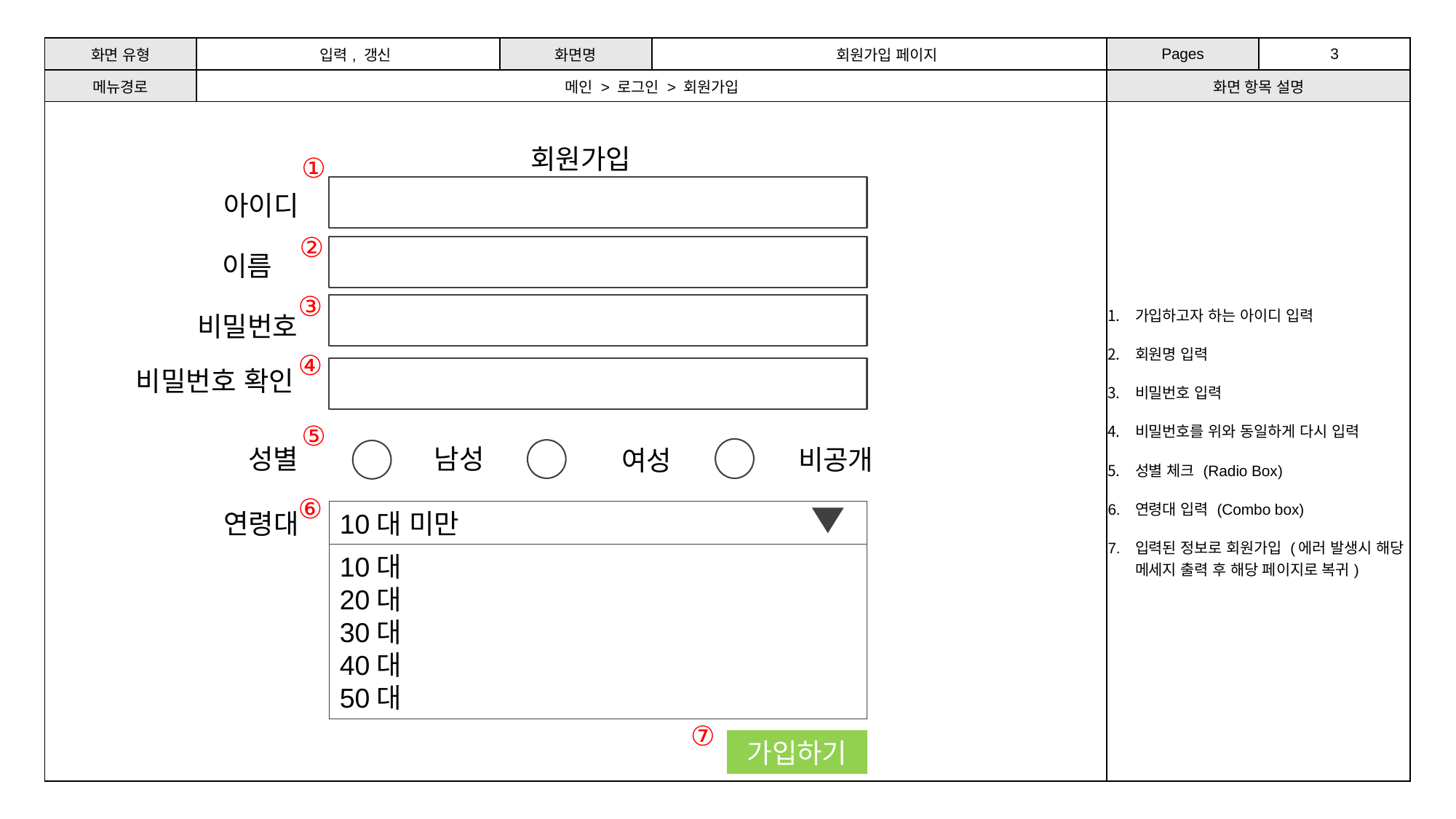

| 화면 유형 | 입력, 갱신 | 화면명 | 회원가입 페이지 | Pages | 3 |
| --- | --- | --- | --- | --- | --- |
| 메뉴경로 | 메인 > 로그인 > 회원가입 |  |  | 화면 항목 설명 |  |
|  |  |  |  | 가입하고자 하는 아이디 입력 회원명 입력 비밀번호 입력 비밀번호를 위와 동일하게 다시 입력 성별 체크 (Radio Box) 연령대 입력 (Combo box) 입력된 정보로 회원가입 (에러 발생시 해당 메세지 출력 후 해당 페이지로 복귀) |  |
회원가입
①

아이디
②

이름
③

비밀번호
비밀번호 확인

④
⑤
성별
남성
비공개
여성

⑥
연령대
10대 미만

10대
20대
30대
40대
50대
⑦
가입하기